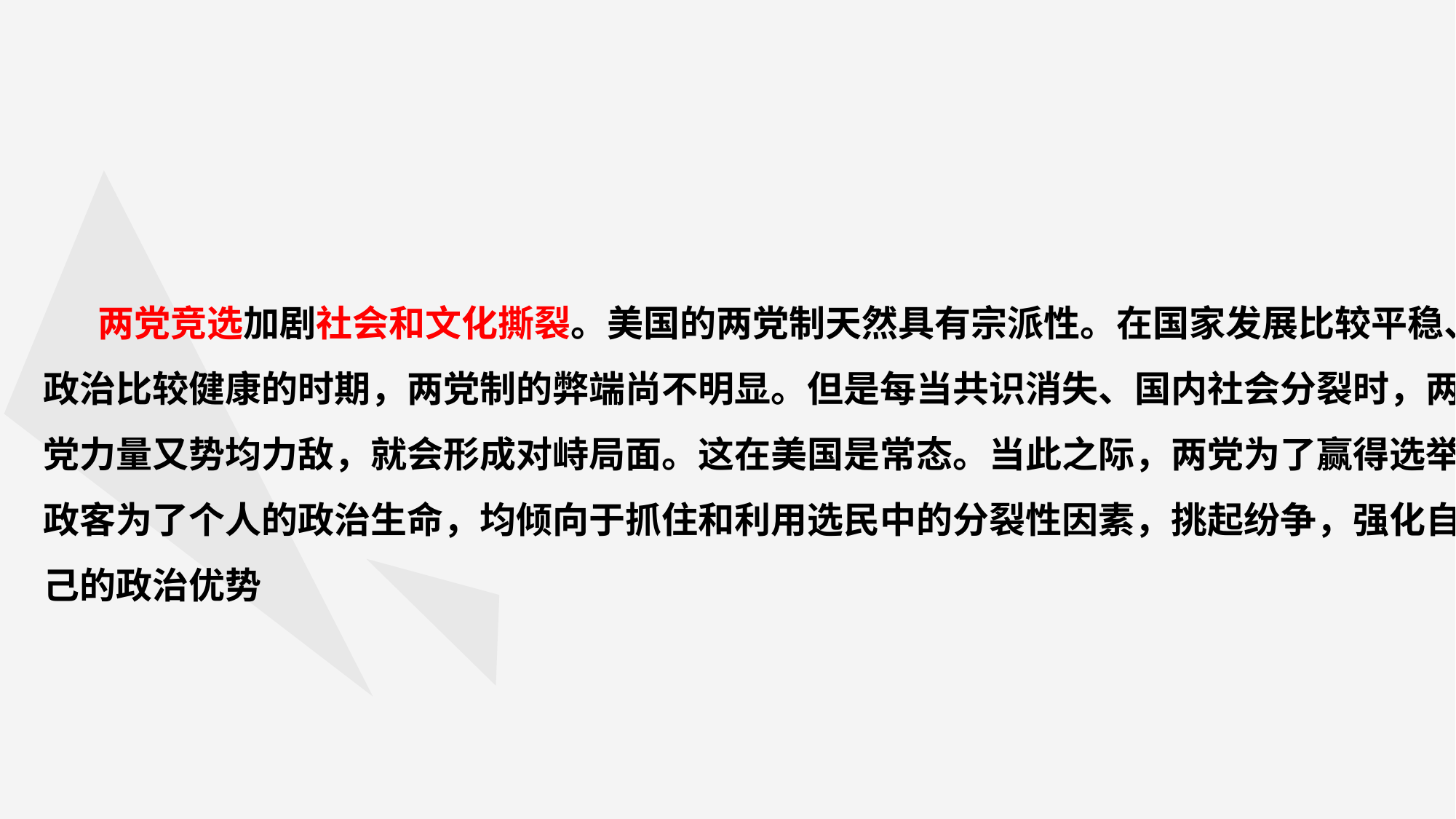

两党竞选加剧社会和文化撕裂。美国的两党制天然具有宗派性。在国家发展比较平稳、政治比较健康的时期，两党制的弊端尚不明显。但是每当共识消失、国内社会分裂时，两党力量又势均力敌，就会形成对峙局面。这在美国是常态。当此之际，两党为了赢得选举，政客为了个人的政治生命，均倾向于抓住和利用选民中的分裂性因素，挑起纷争，强化自己的政治优势